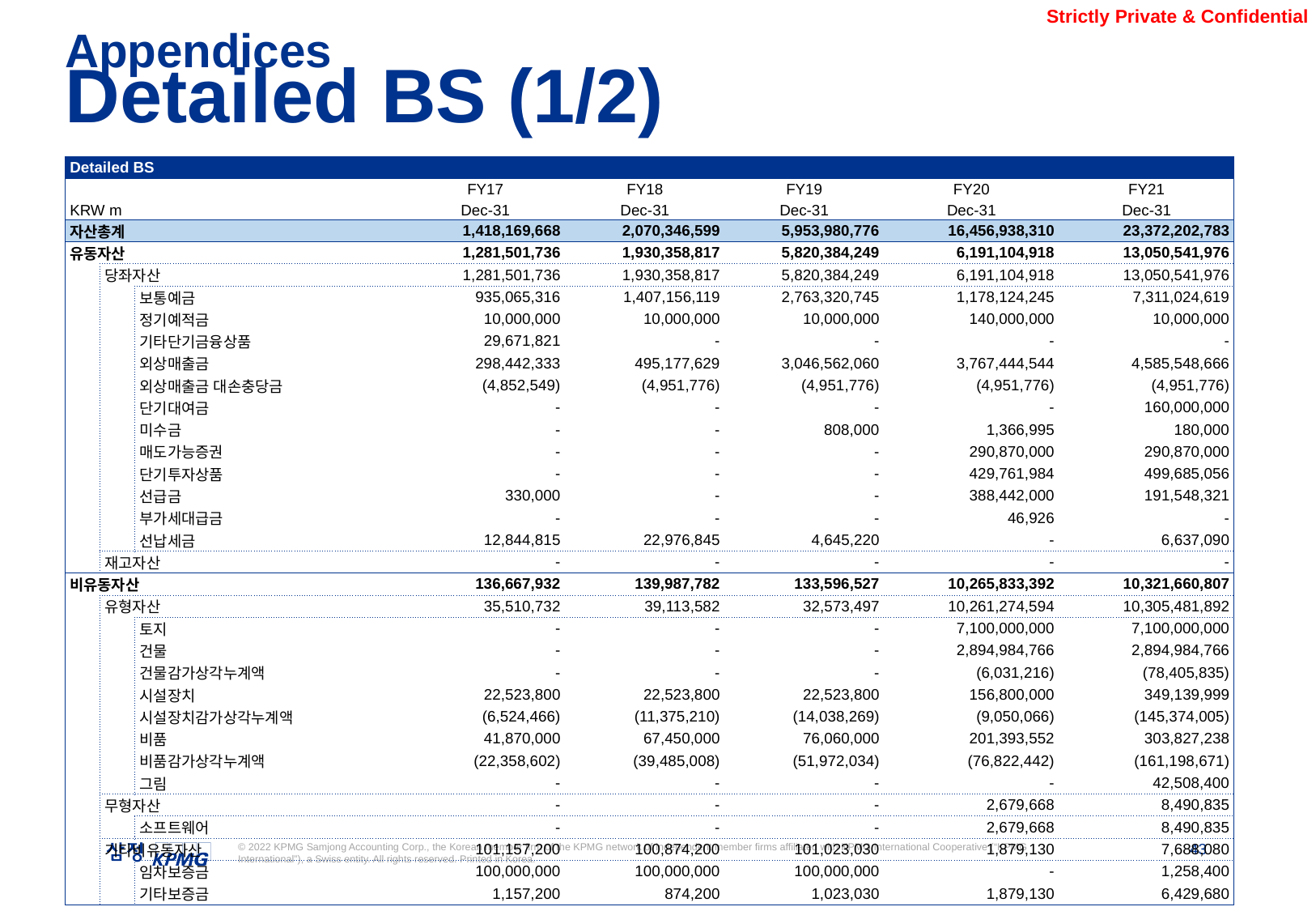

Appendices
Detailed BS (1/2)
| Detailed BS |  |  |  |  |  |  |  |
| --- | --- | --- | --- | --- | --- | --- | --- |
|  |  |  | FY17 | FY18 | FY19 | FY20 | FY21 |
| KRW m |  |  | Dec-31 | Dec-31 | Dec-31 | Dec-31 | Dec-31 |
| 자산총계 |  |  | 1,418,169,668 | 2,070,346,599 | 5,953,980,776 | 16,456,938,310 | 23,372,202,783 |
| 유동자산 |  |  | 1,281,501,736 | 1,930,358,817 | 5,820,384,249 | 6,191,104,918 | 13,050,541,976 |
|  | 당좌자산 |  | 1,281,501,736 | 1,930,358,817 | 5,820,384,249 | 6,191,104,918 | 13,050,541,976 |
|  |  | 보통예금 | 935,065,316 | 1,407,156,119 | 2,763,320,745 | 1,178,124,245 | 7,311,024,619 |
|  |  | 정기예적금 | 10,000,000 | 10,000,000 | 10,000,000 | 140,000,000 | 10,000,000 |
|  |  | 기타단기금융상품 | 29,671,821 | - | - | - | - |
|  |  | 외상매출금 | 298,442,333 | 495,177,629 | 3,046,562,060 | 3,767,444,544 | 4,585,548,666 |
|  |  | 외상매출금 대손충당금 | (4,852,549) | (4,951,776) | (4,951,776) | (4,951,776) | (4,951,776) |
|  |  | 단기대여금 | - | - | - | - | 160,000,000 |
|  |  | 미수금 | - | - | 808,000 | 1,366,995 | 180,000 |
|  |  | 매도가능증권 | - | - | - | 290,870,000 | 290,870,000 |
|  |  | 단기투자상품 | - | - | - | 429,761,984 | 499,685,056 |
|  |  | 선급금 | 330,000 | - | - | 388,442,000 | 191,548,321 |
|  |  | 부가세대급금 | - | - | - | 46,926 | - |
|  |  | 선납세금 | 12,844,815 | 22,976,845 | 4,645,220 | - | 6,637,090 |
|  | 재고자산 |  | - | - | - | - | - |
| 비유동자산 |  |  | 136,667,932 | 139,987,782 | 133,596,527 | 10,265,833,392 | 10,321,660,807 |
|  | 유형자산 |  | 35,510,732 | 39,113,582 | 32,573,497 | 10,261,274,594 | 10,305,481,892 |
|  |  | 토지 | - | - | - | 7,100,000,000 | 7,100,000,000 |
|  |  | 건물 | - | - | - | 2,894,984,766 | 2,894,984,766 |
|  |  | 건물감가상각누계액 | - | - | - | (6,031,216) | (78,405,835) |
|  |  | 시설장치 | 22,523,800 | 22,523,800 | 22,523,800 | 156,800,000 | 349,139,999 |
|  |  | 시설장치감가상각누계액 | (6,524,466) | (11,375,210) | (14,038,269) | (9,050,066) | (145,374,005) |
|  |  | 비품 | 41,870,000 | 67,450,000 | 76,060,000 | 201,393,552 | 303,827,238 |
|  |  | 비품감가상각누계액 | (22,358,602) | (39,485,008) | (51,972,034) | (76,822,442) | (161,198,671) |
|  |  | 그림 | - | - | - | - | 42,508,400 |
|  | 무형자산 |  | - | - | - | 2,679,668 | 8,490,835 |
|  |  | 소프트웨어 | - | - | - | 2,679,668 | 8,490,835 |
|  | 기타비유동자산 |  | 101,157,200 | 100,874,200 | 101,023,030 | 1,879,130 | 7,688,080 |
|  |  | 임차보증금 | 100,000,000 | 100,000,000 | 100,000,000 | - | 1,258,400 |
|  |  | 기타보증금 | 1,157,200 | 874,200 | 1,023,030 | 1,879,130 | 6,429,680 |